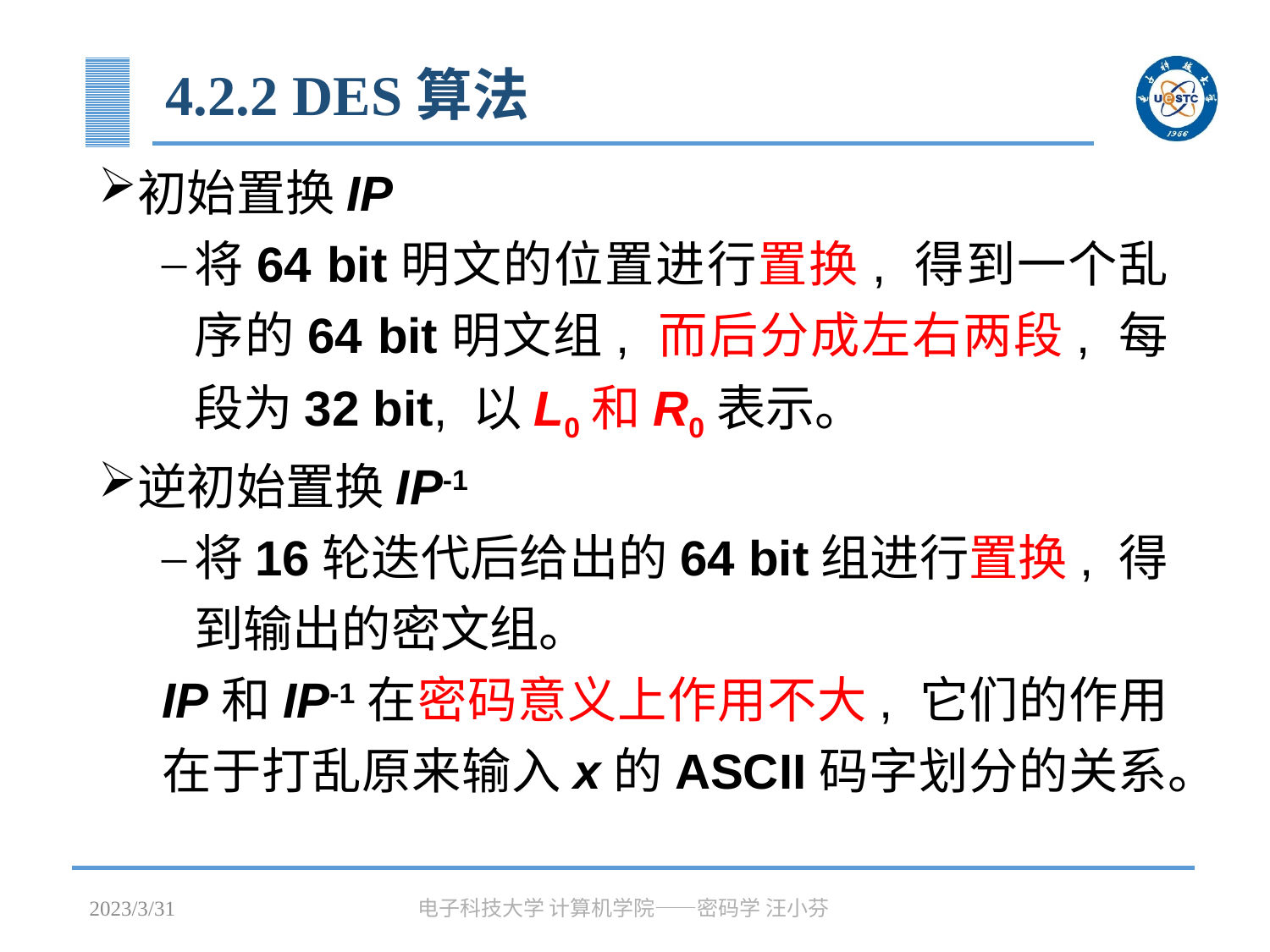

# 4.2.2 DES算法
初始置换IP
将64 bit明文的位置进行置换, 得到一个乱序的64 bit明文组, 而后分成左右两段, 每段为32 bit, 以L0和R0表示。
逆初始置换IP-1
将16轮迭代后给出的64 bit组进行置换, 得到输出的密文组。
IP和IP-1在密码意义上作用不大, 它们的作用在于打乱原来输入x的ASCII码字划分的关系。

2023/3/31
电子科技大学 计算机学院——密码学 汪小芬